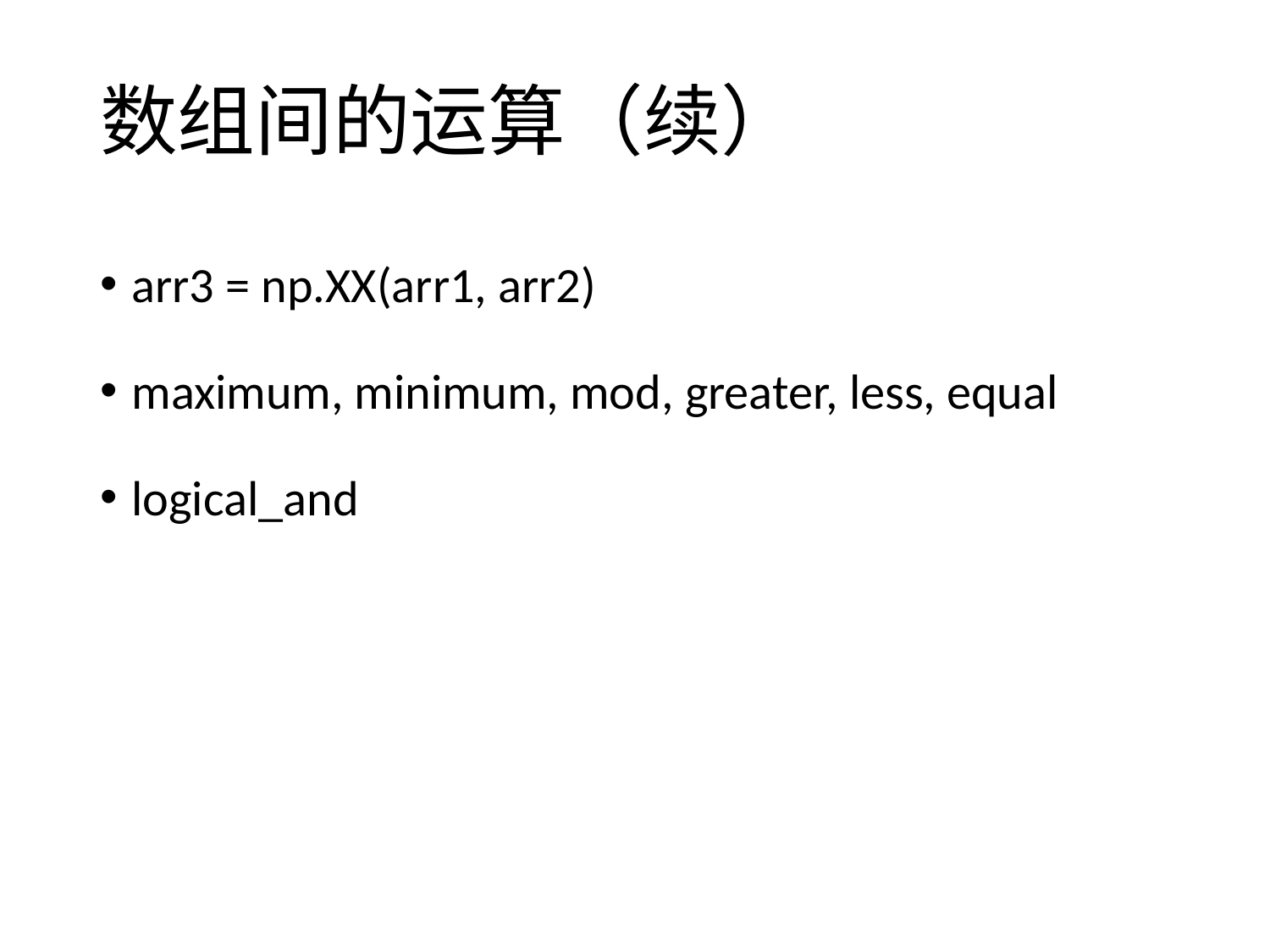

# 数组间的运算（续）
arr3 = np.XX(arr1, arr2)
maximum, minimum, mod, greater, less, equal
logical_and